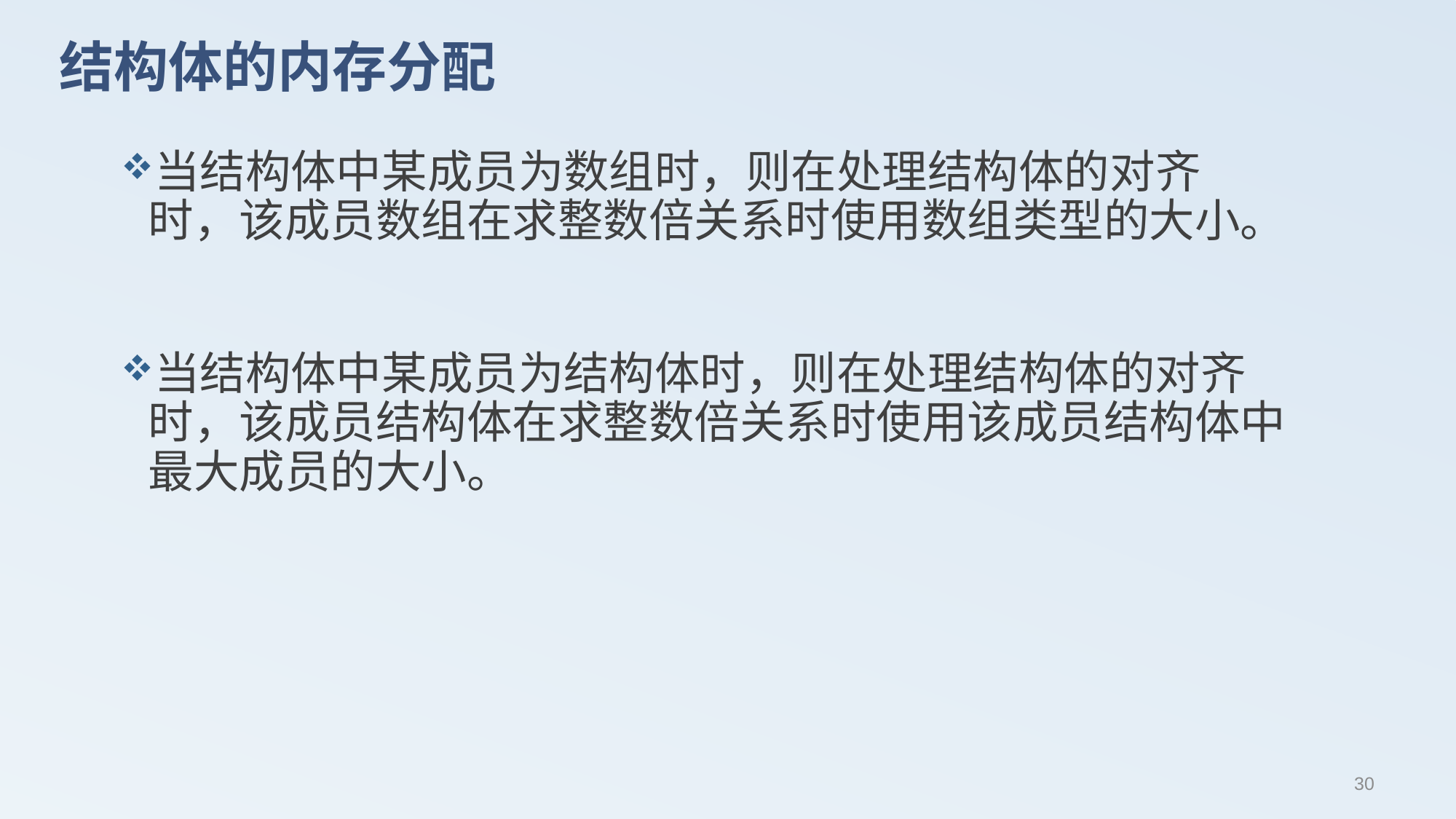

# 结构体的内存分配
当结构体中某成员为数组时，则在处理结构体的对齐时，该成员数组在求整数倍关系时使用数组类型的大小。

当结构体中某成员为结构体时，则在处理结构体的对齐时，该成员结构体在求整数倍关系时使用该成员结构体中最大成员的大小。